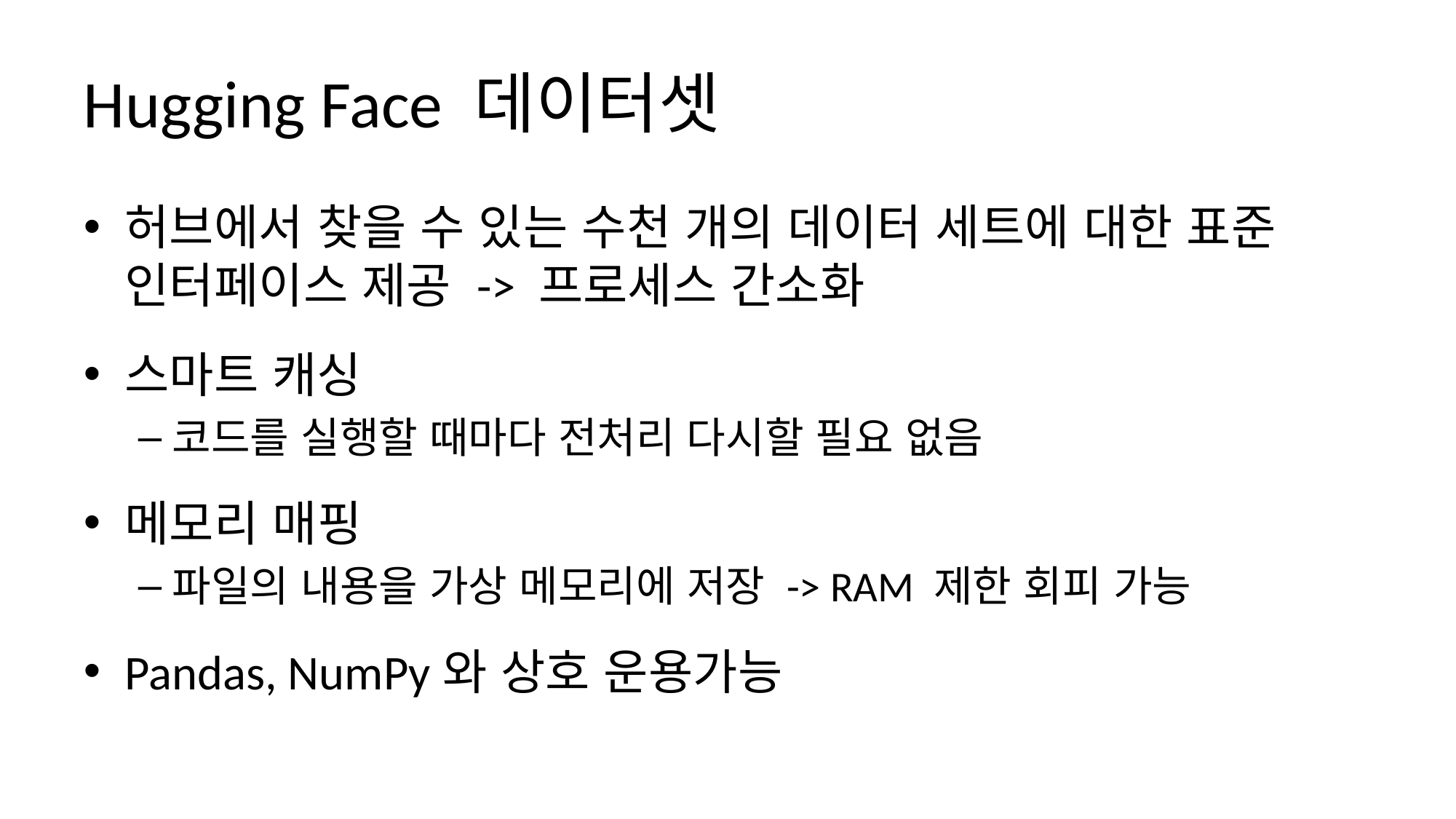

# Hugging Face 데이터셋
허브에서 찾을 수 있는 수천 개의 데이터 세트에 대한 표준 인터페이스 제공 -> 프로세스 간소화

스마트 캐싱
코드를 실행할 때마다 전처리 다시할 필요 없음

메모리 매핑
파일의 내용을 가상 메모리에 저장 -> RAM 제한 회피 가능

Pandas, NumPy와 상호 운용가능